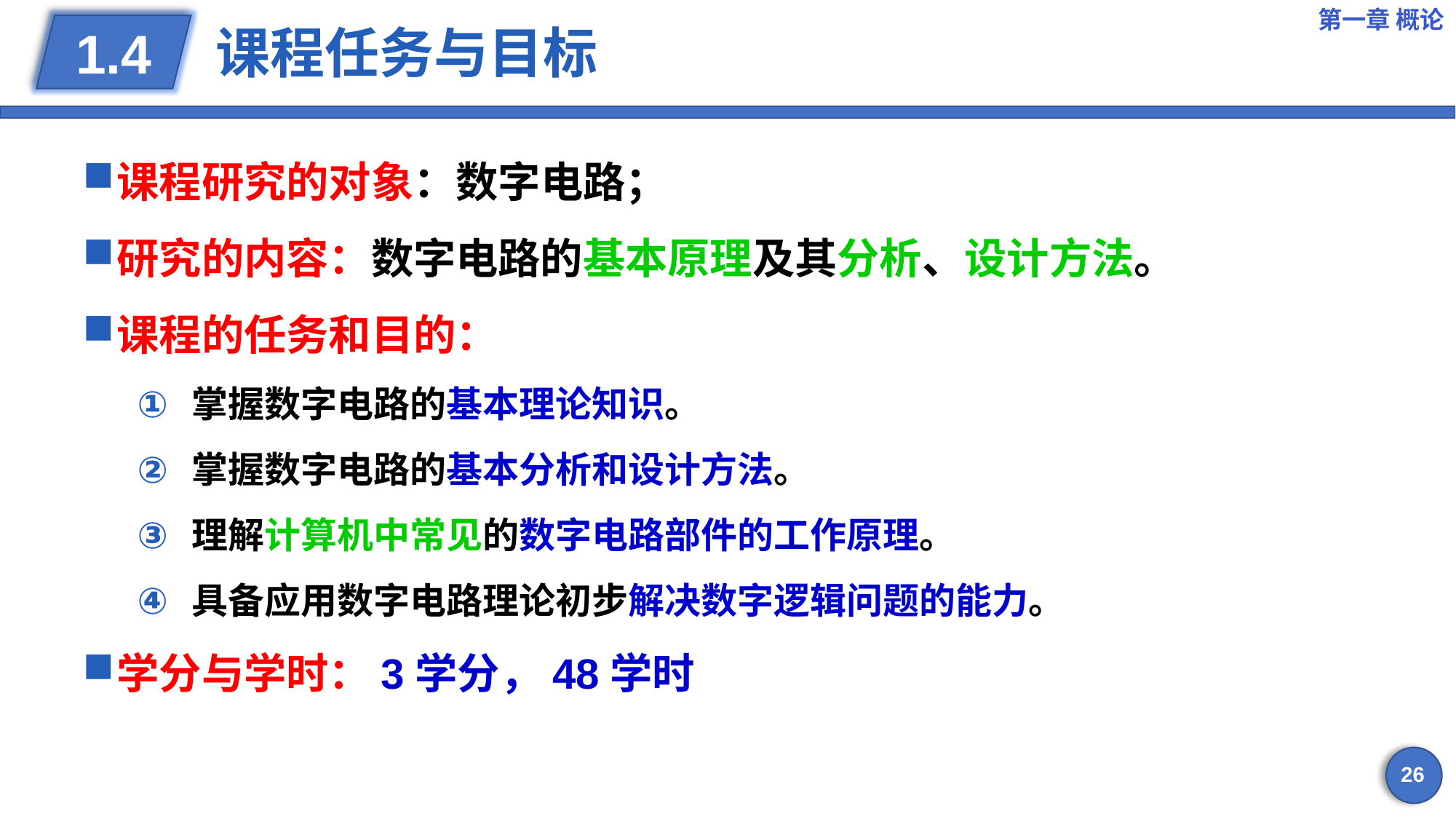

第一章 概论
# 课程任务与目标
1.4
课程研究的对象：数字电路；
研究的内容：数字电路的基本原理及其分析、设计方法。
课程的任务和目的：
掌握数字电路的基本理论知识。
掌握数字电路的基本分析和设计方法。
理解计算机中常见的数字电路部件的工作原理。
具备应用数字电路理论初步解决数字逻辑问题的能力。
学分与学时：3学分，48学时
26